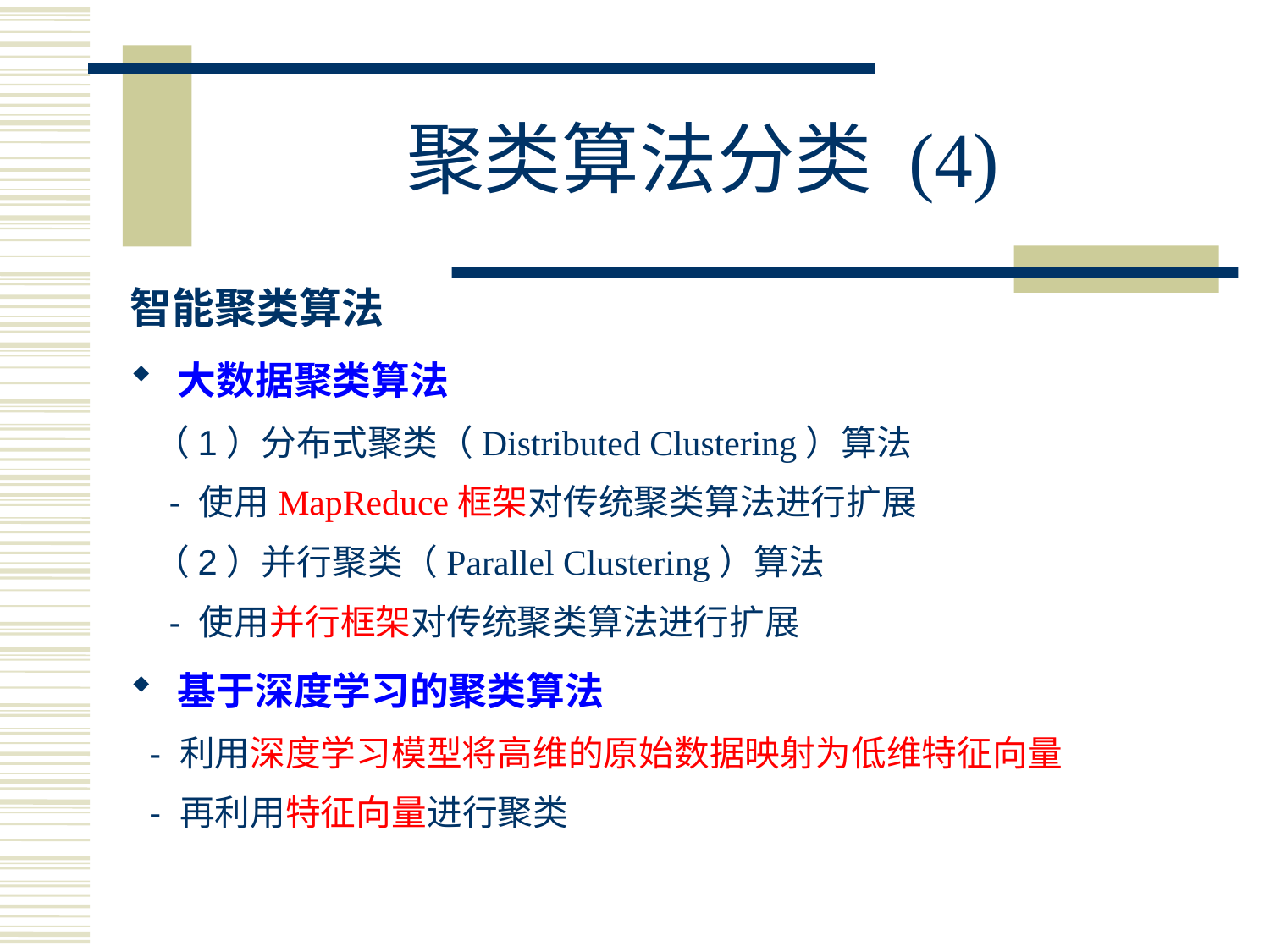

# 聚类算法分类 (4)
智能聚类算法
大数据聚类算法
  （1）分布式聚类（Distributed Clustering）算法
    - 使用MapReduce框架对传统聚类算法进行扩展
  （2）并行聚类（Parallel Clustering）算法
    - 使用并行框架对传统聚类算法进行扩展
基于深度学习的聚类算法
  - 利用深度学习模型将高维的原始数据映射为低维特征向量
  - 再利用特征向量进行聚类